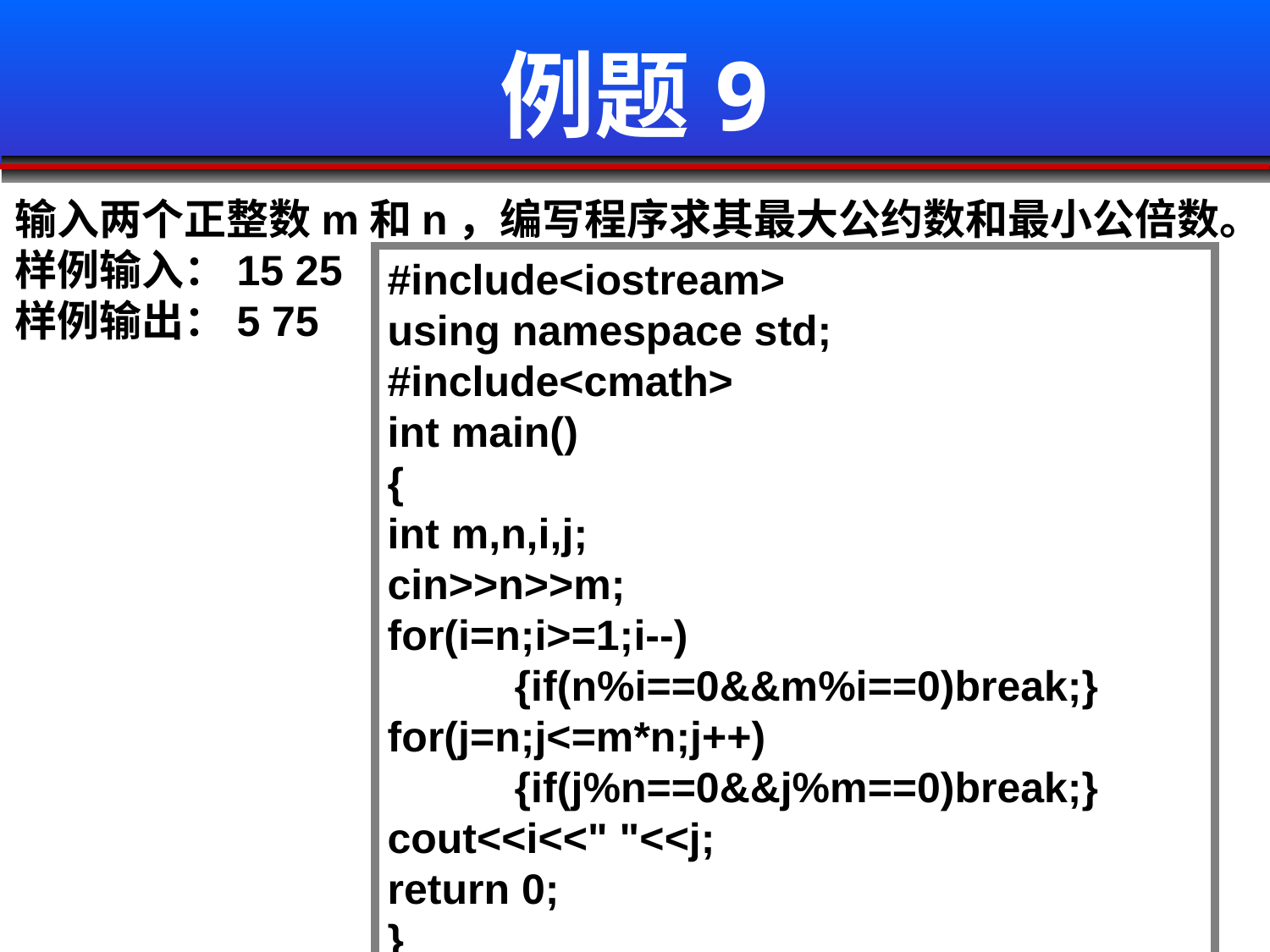

# 例题9

输入两个正整数m和n，编写程序求其最大公约数和最小公倍数。
样例输入：15 25
样例输出：5 75
#include<iostream>
using namespace std;
#include<cmath>
int main()
{
int m,n,i,j;
cin>>n>>m;
for(i=n;i>=1;i--)
	{if(n%i==0&&m%i==0)break;}
for(j=n;j<=m*n;j++)
	{if(j%n==0&&j%m==0)break;}
cout<<i<<" "<<j;
return 0;
}